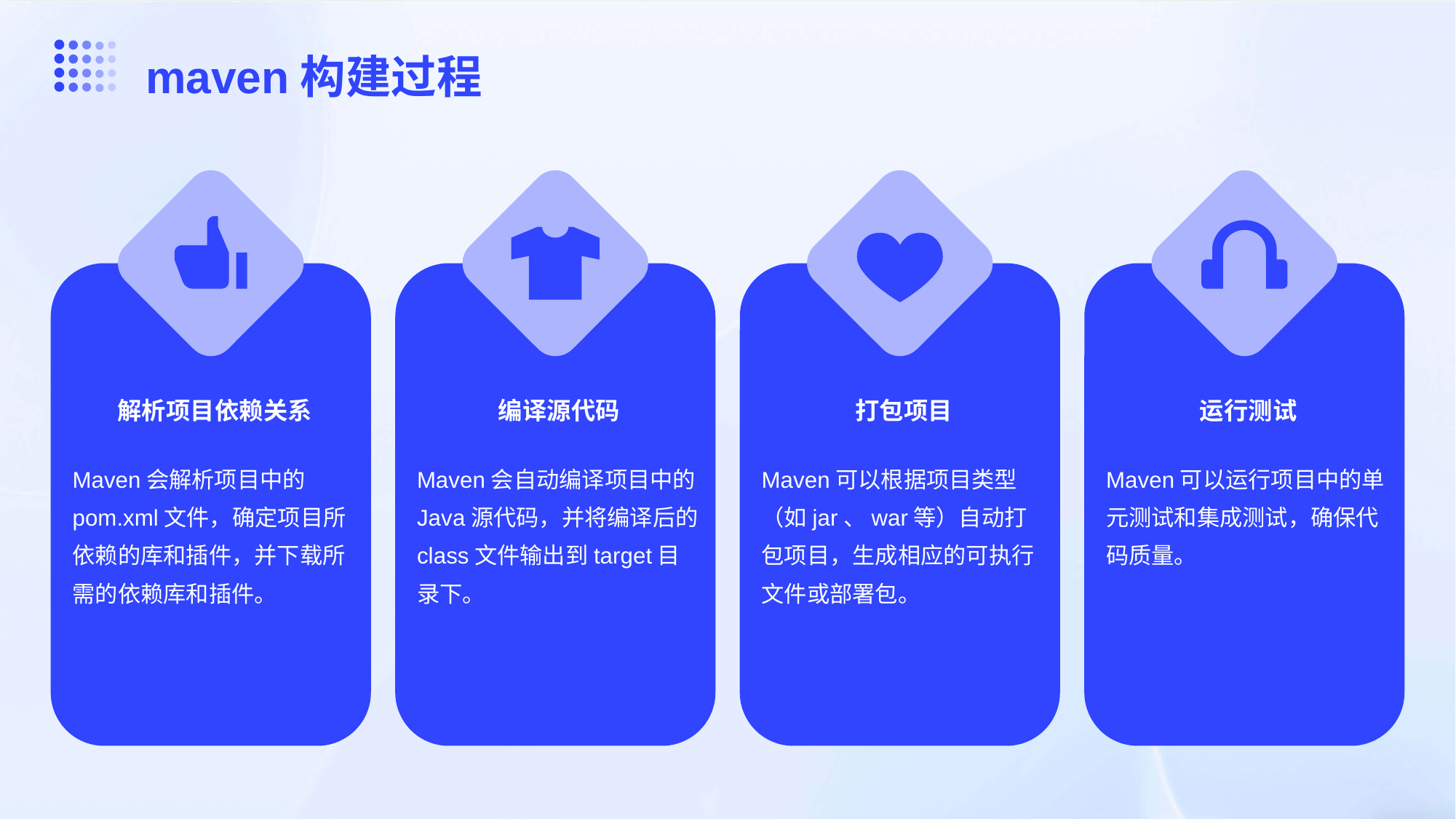

maven构建过程

解析项目依赖关系
编译源代码
打包项目
运行测试
Maven会解析项目中的pom.xml文件，确定项目所依赖的库和插件，并下载所需的依赖库和插件。
Maven会自动编译项目中的Java源代码，并将编译后的class文件输出到target目录下。
Maven可以根据项目类型（如jar、war等）自动打包项目，生成相应的可执行文件或部署包。
Maven可以运行项目中的单元测试和集成测试，确保代码质量。